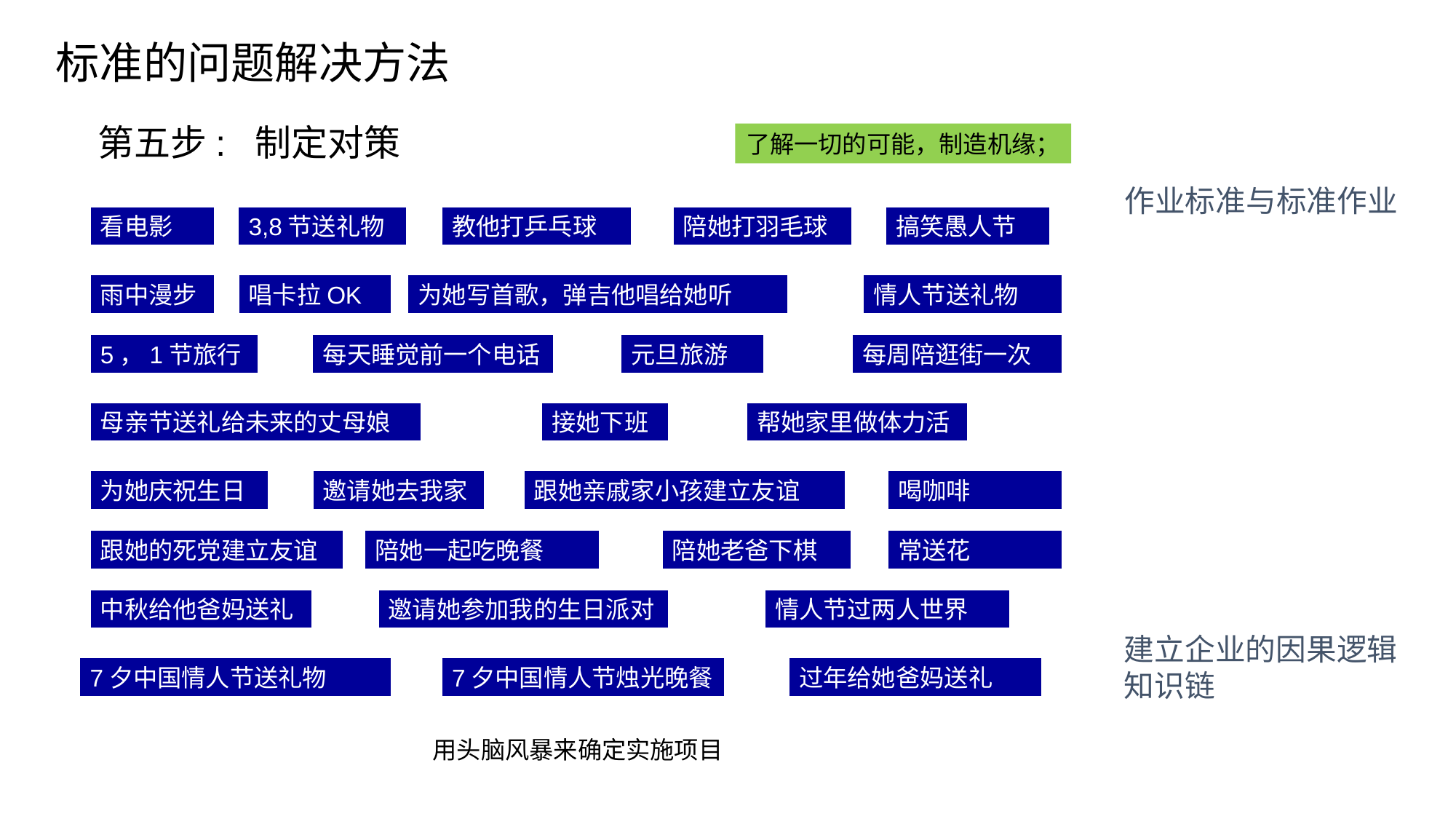

标准的问题解决方法
第五步:  制定对策
了解一切的可能，制造机缘；
作业标准与标准作业
看电影
3,8节送礼物
教他打乒乓球
陪她打羽毛球
搞笑愚人节
雨中漫步
唱卡拉OK
为她写首歌，弹吉他唱给她听
情人节送礼物
每天睡觉前一个电话
5，1节旅行
元旦旅游
每周陪逛街一次
母亲节送礼给未来的丈母娘
接她下班
帮她家里做体力活
为她庆祝生日
邀请她去我家
跟她亲戚家小孩建立友谊
喝咖啡
跟她的死党建立友谊
陪她一起吃晚餐
陪她老爸下棋
常送花
中秋给他爸妈送礼
邀请她参加我的生日派对
情人节过两人世界
7夕中国情人节送礼物
7夕中国情人节烛光晚餐
过年给她爸妈送礼
建立企业的因果逻辑知识链
用头脑风暴来确定实施项目